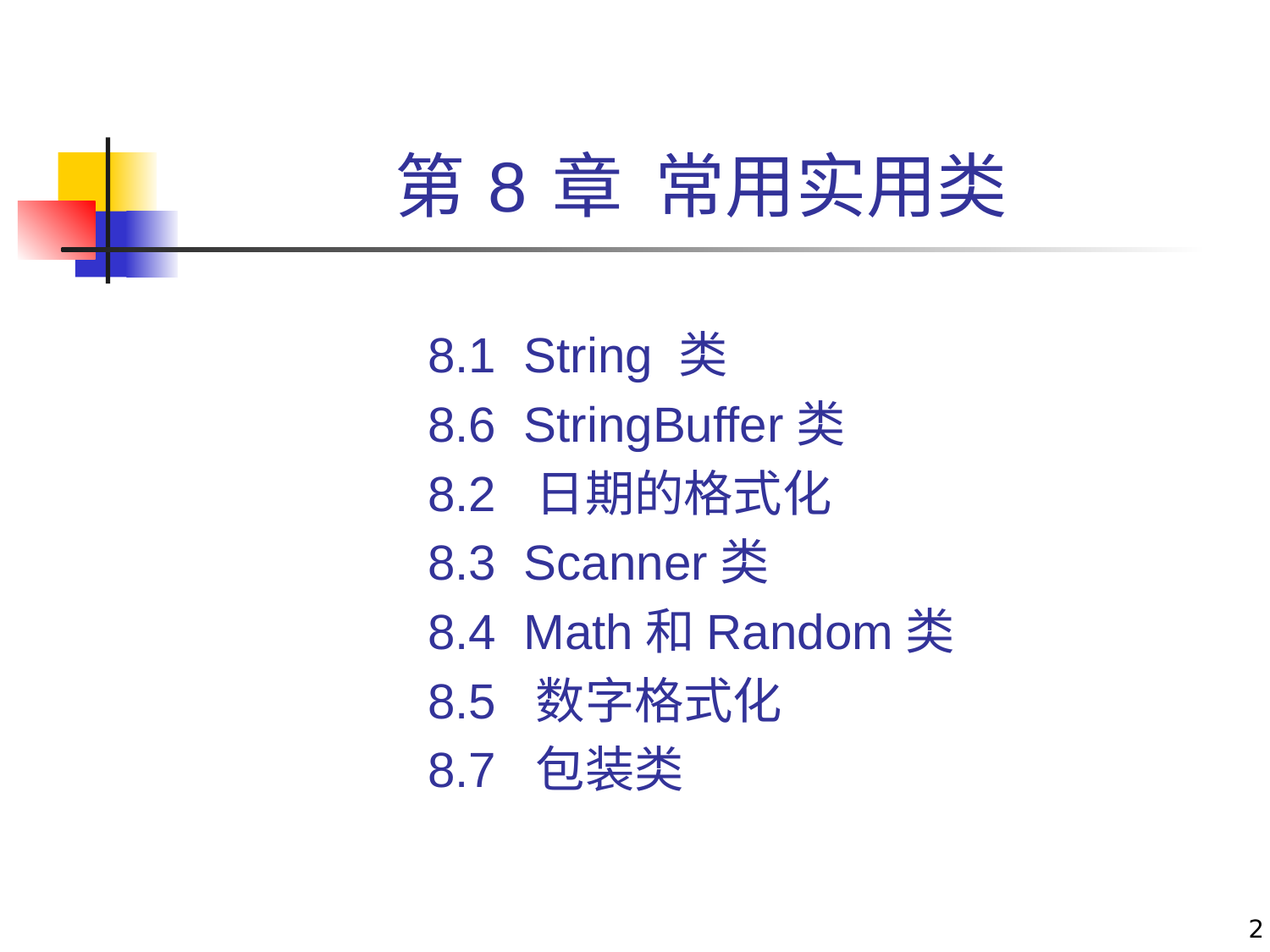

# 第 8 章  常用实用类
8.1  String 类
8.6  StringBuffer类
8.2  日期的格式化
8.3  Scanner类
8.4  Math和Random类
8.5  数字格式化
8.7  包装类

2